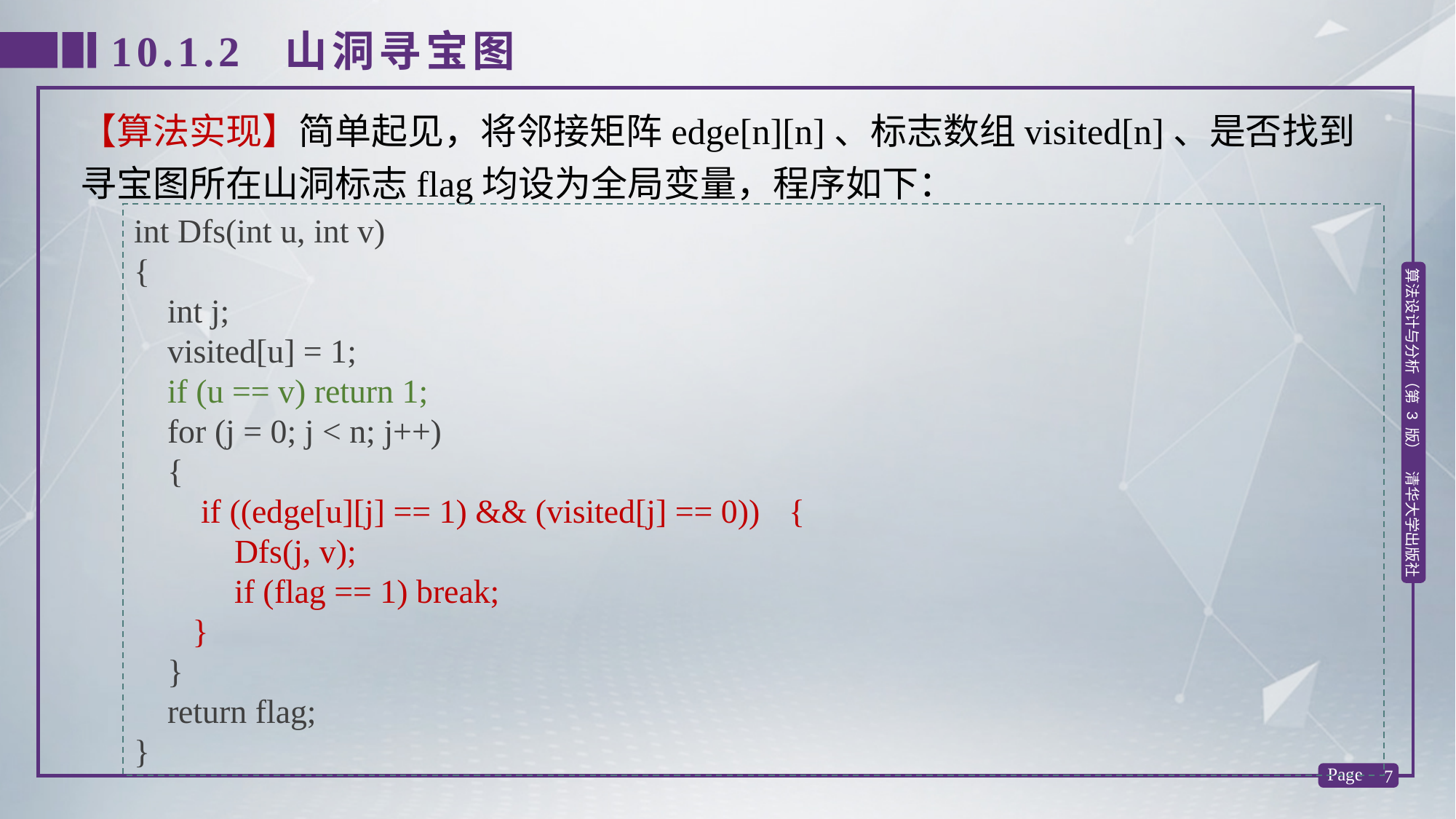

10.1.2  山洞寻宝图
【算法实现】简单起见，将邻接矩阵edge[n][n]、标志数组visited[n]、是否找到寻宝图所在山洞标志flag均设为全局变量，程序如下：
int Dfs(int u, int v)
{
    int j;
    visited[u] = 1;
    if (u == v) return 1;
    for (j = 0; j < n; j++)
    {
        if ((edge[u][j] == 1) && (visited[j] == 0))	{
            Dfs(j, v);
            if (flag == 1) break;
       }
    }
    return flag;
}